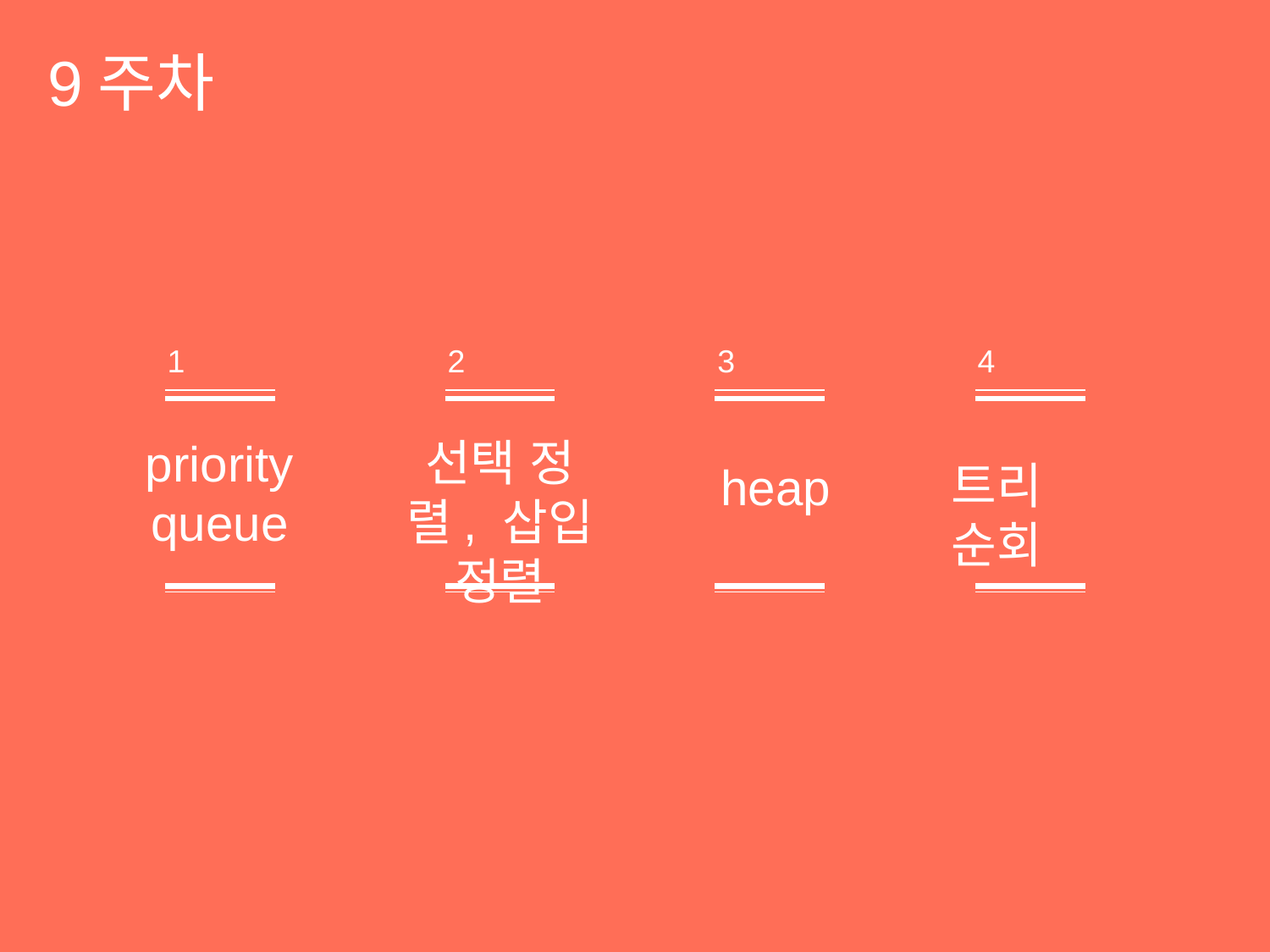

9주차
1
2
3
4
선택 정렬, 삽입 정렬
priority
queue
트리 순회
heap